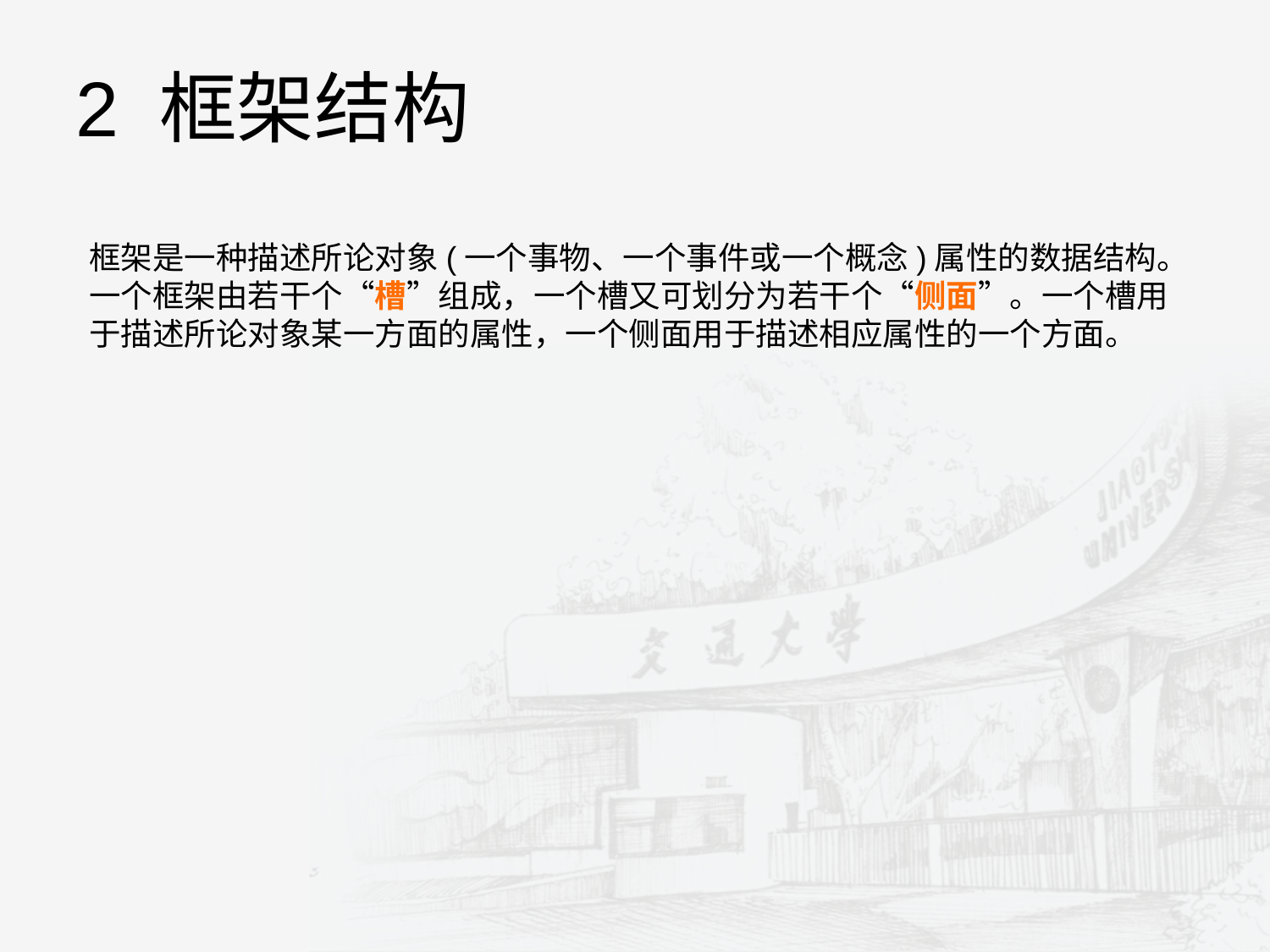

2 框架结构
框架是一种描述所论对象(一个事物、一个事件或一个概念)属性的数据结构。
一个框架由若干个“槽”组成，一个槽又可划分为若干个“侧面”。一个槽用于描述所论对象某一方面的属性，一个侧面用于描述相应属性的一个方面。
26